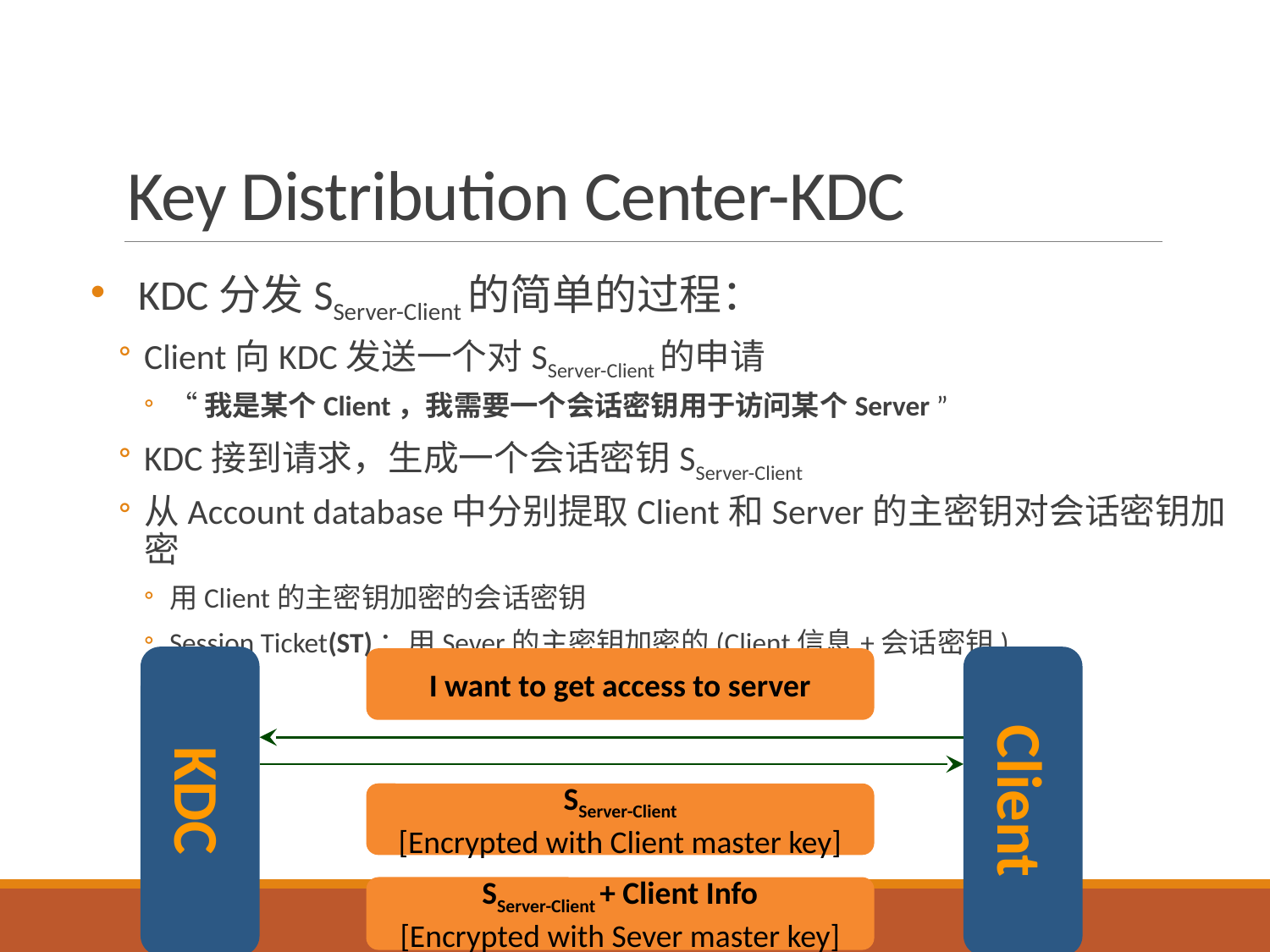

# Key Distribution Center-KDC
KDC分发SServer-Client的简单的过程：
Client向KDC发送一个对SServer-Client的申请
“我是某个Client，我需要一个会话密钥用于访问某个Server ”
KDC接到请求，生成一个会话密钥SServer-Client
从Account database中分别提取Client和Server的主密钥对会话密钥加密
用Client的主密钥加密的会话密钥
Session Ticket(ST)：用Sever的主密钥加密的(Client信息+会话密钥)
KDC
Client
I want to get access to server
SServer-Client
[Encrypted with Client master key]
SServer-Client + Client Info
[Encrypted with Sever master key]